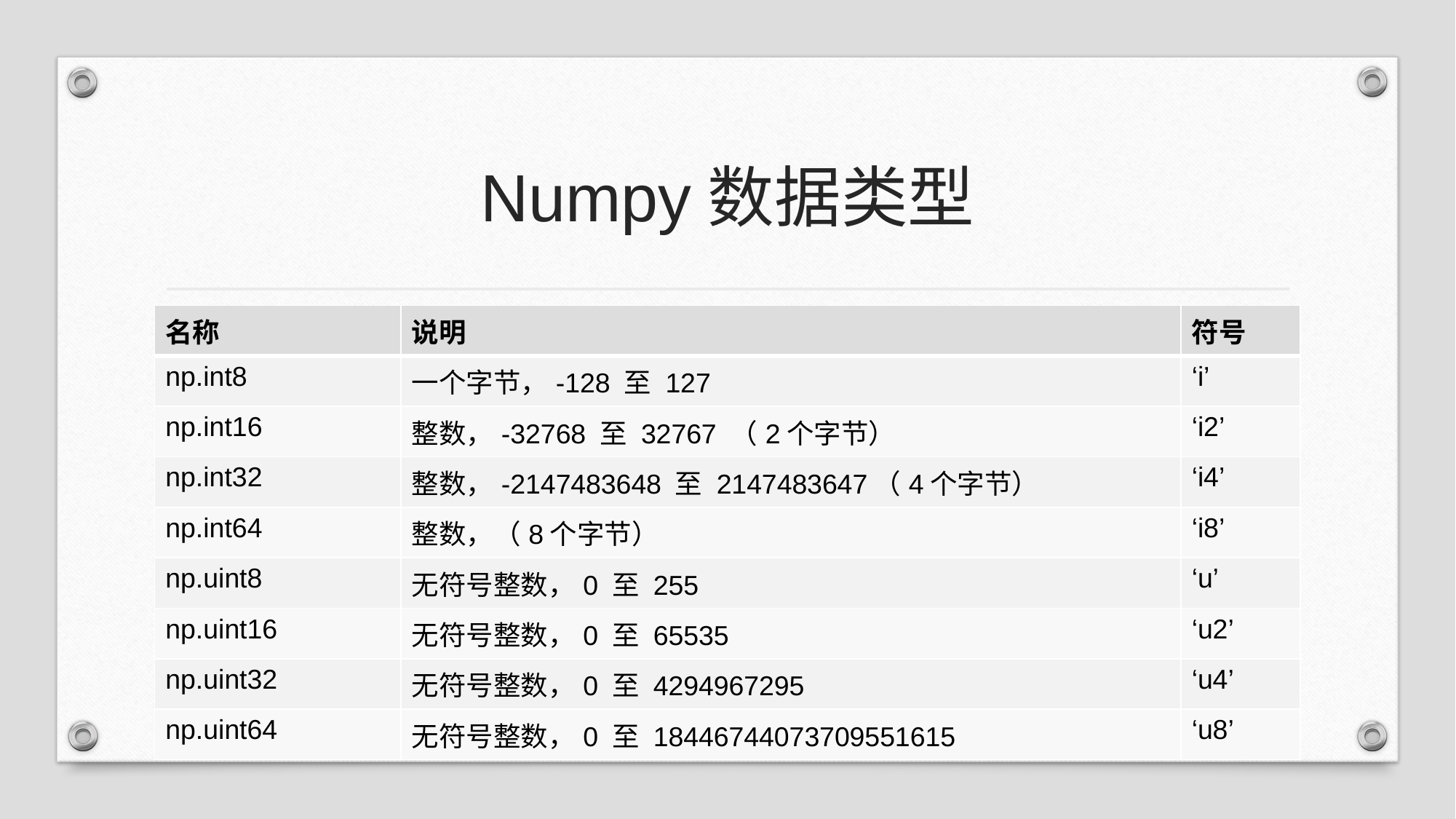

# Numpy数据类型
| 名称 | 说明 | 符号 |
| --- | --- | --- |
| np.int8 | 一个字节，-128 至 127 | ‘i’ |
| np.int16 | 整数，-32768 至 32767 （2个字节） | ‘i2’ |
| np.int32 | 整数，-2147483648 至 2147483647（4个字节） | ‘i4’ |
| np.int64 | 整数，（8个字节） | ‘i8’ |
| np.uint8 | 无符号整数，0 至 255 | ‘u’ |
| np.uint16 | 无符号整数，0 至 65535 | ‘u2’ |
| np.uint32 | 无符号整数，0 至 4294967295 | ‘u4’ |
| np.uint64 | 无符号整数，0 至 18446744073709551615 | ‘u8’ |
Python数据分析Numpy            李小四    QQ : 3161308668
2021/1/29
6